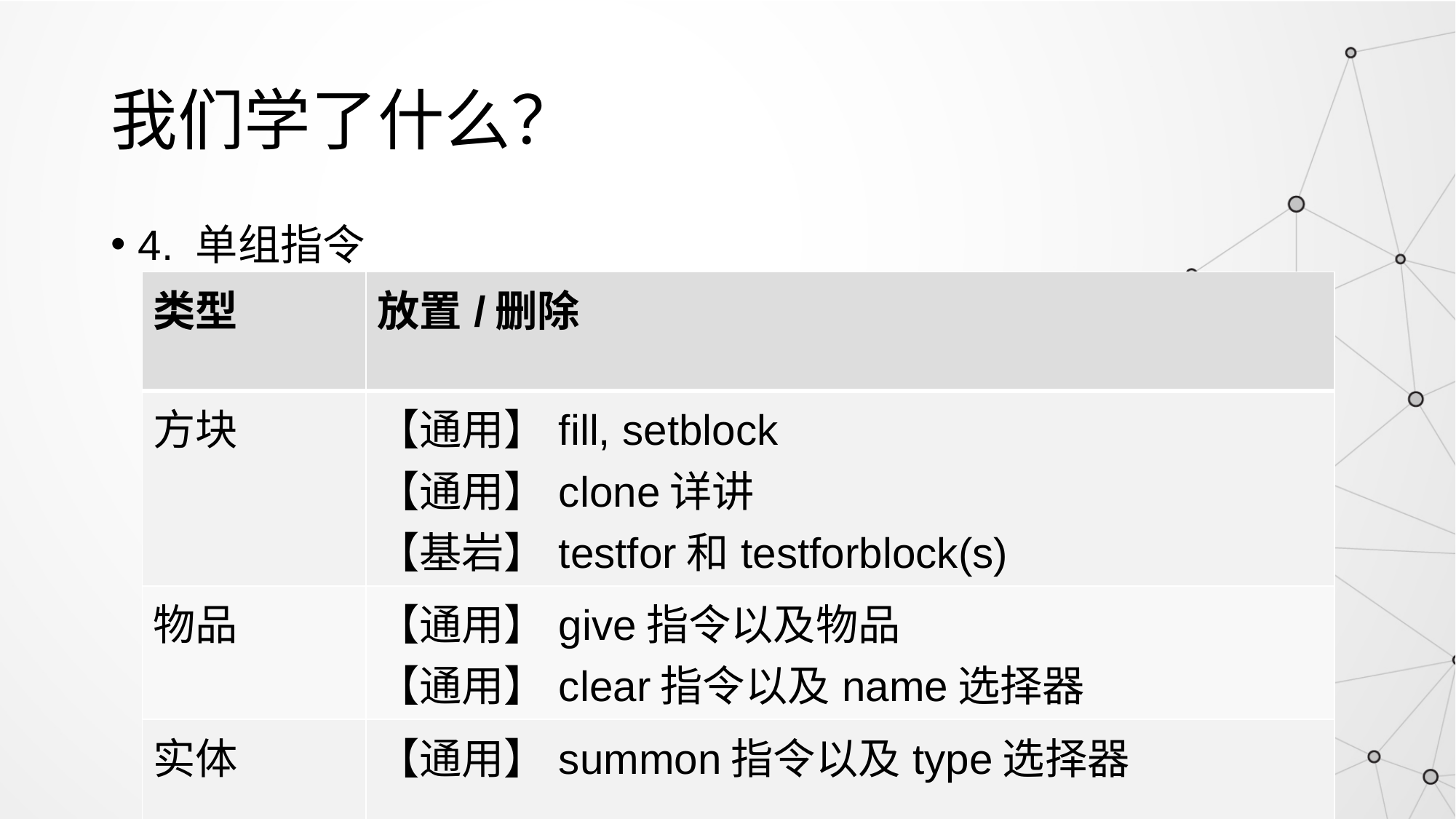

# 我们学了什么？
4. 单组指令
| 类型 | 放置/删除 |
| --- | --- |
| 方块 | 【通用】fill, setblock 【通用】clone详讲 【基岩】testfor和testforblock(s) |
| 物品 | 【通用】give指令以及物品 【通用】clear指令以及name选择器 |
| 实体 | 【通用】summon指令以及type选择器 |